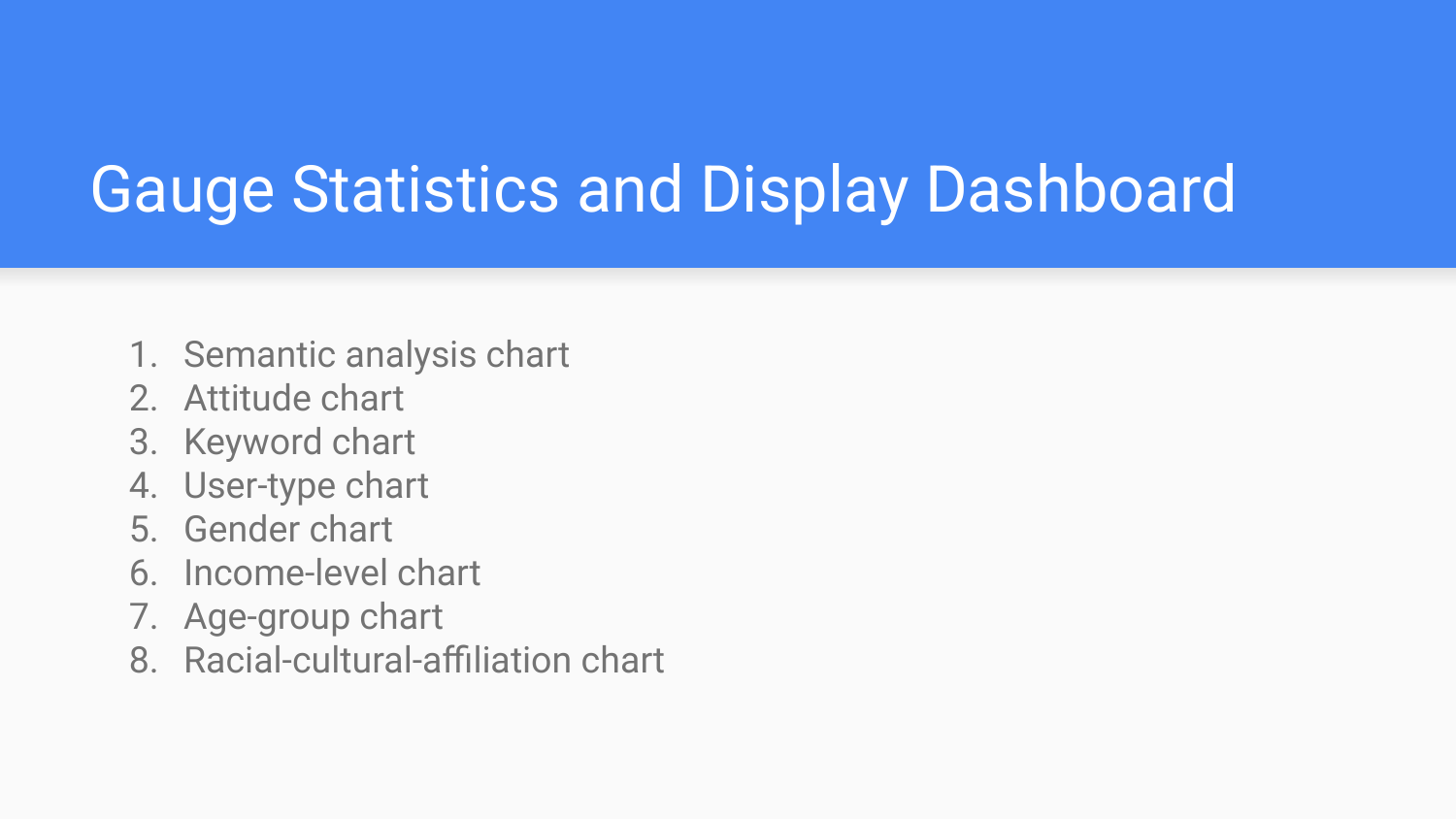

# Gauge Statistics and Display Dashboard
Semantic analysis chart
Attitude chart
Keyword chart
User-type chart
Gender chart
Income-level chart
Age-group chart
Racial-cultural-affiliation chart

写一下为什么做这些图，有什么意义，能为用户提供什么样的帮助
然后投屏展示一下这些图
别用gpt3.5 (好的哥)